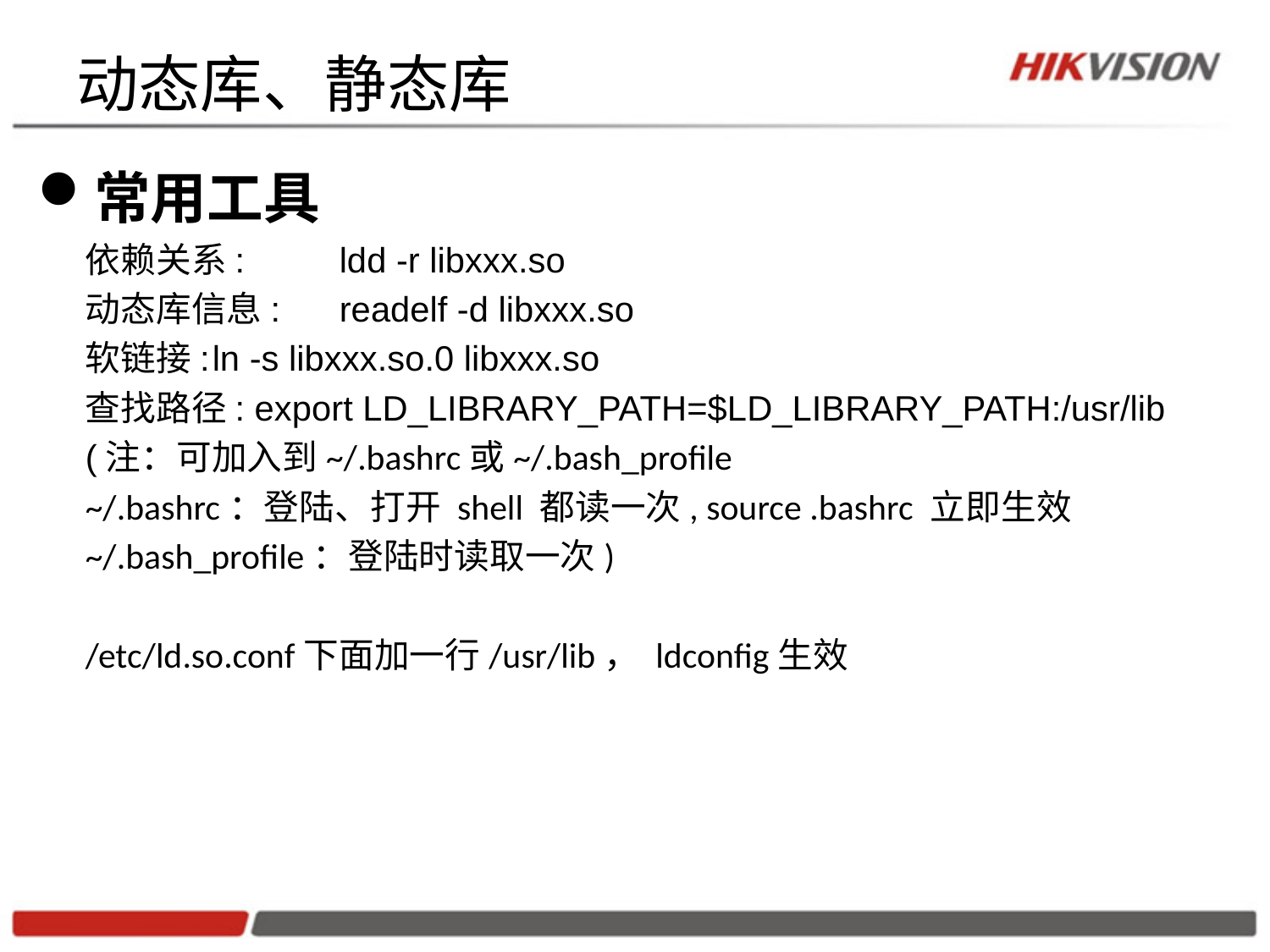

# 动态库、静态库
常用工具
	依赖关系:    	ldd -r libxxx.so
	动态库信息: 	readelf -d libxxx.so
	软链接:	ln -s libxxx.so.0 libxxx.so
	查找路径: export LD_LIBRARY_PATH=$LD_LIBRARY_PATH:/usr/lib
	(注：可加入到~/.bashrc或~/.bash_profile
	~/.bashrc：登陆、打开 shell 都读一次, source .bashrc 立即生效
	~/.bash_profile：登陆时读取一次)

 	/etc/ld.so.conf下面加一行/usr/lib， ldconfig生效